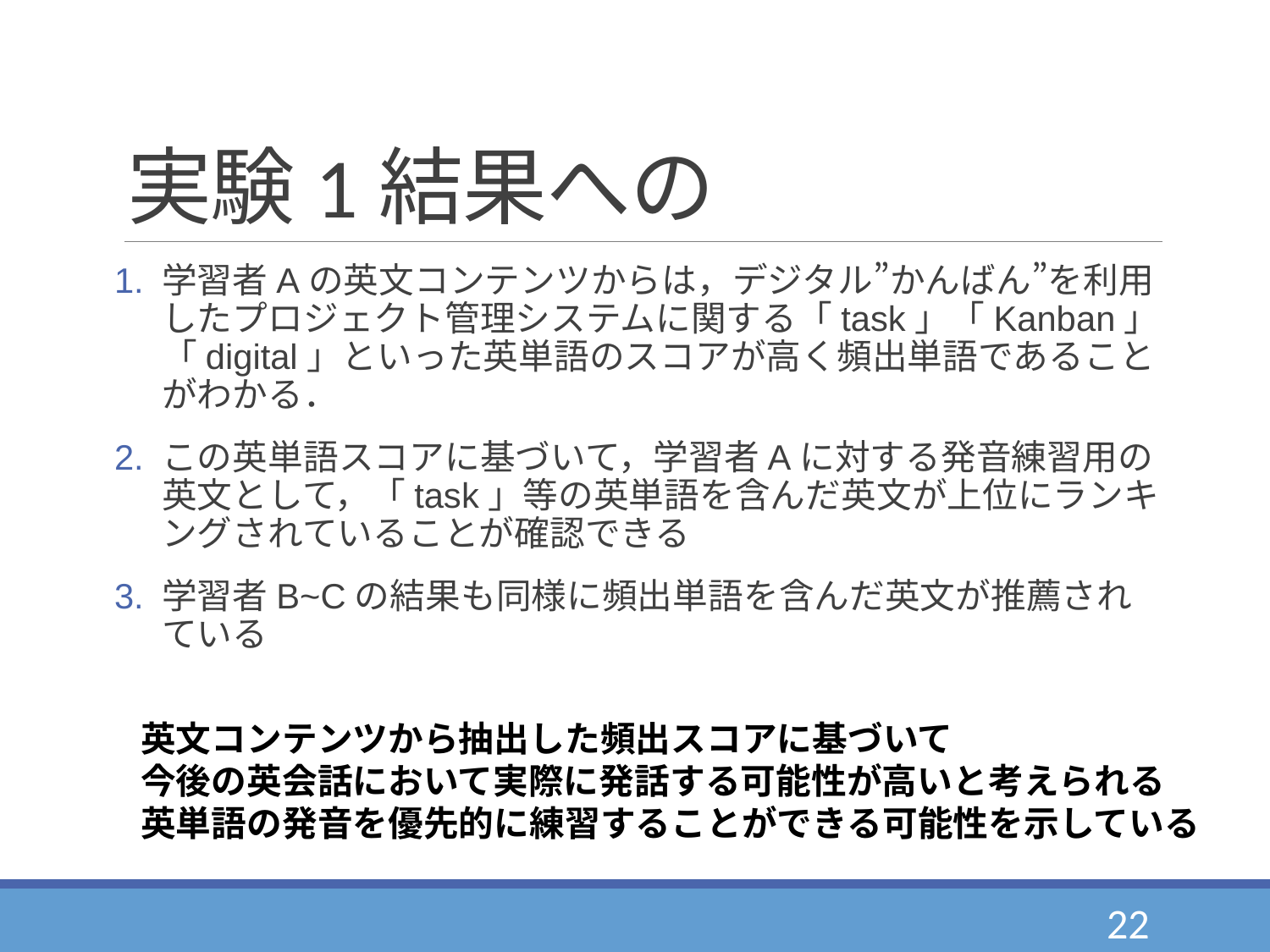

# 実験1結果への
学習者Aの英文コンテンツからは，デジタル”かんばん”を利用したプロジェクト管理システムに関する「task」「Kanban」「digital」といった英単語のスコアが高く頻出単語であることがわかる．
この英単語スコアに基づいて，学習者Aに対する発音練習用の英文として，「task」等の英単語を含んだ英文が上位にランキングされていることが確認できる
学習者B~Cの結果も同様に頻出単語を含んだ英文が推薦されている
英文コンテンツから抽出した頻出スコアに基づいて
今後の英会話において実際に発話する可能性が高いと考えられる
英単語の発音を優先的に練習することができる可能性を示している
22